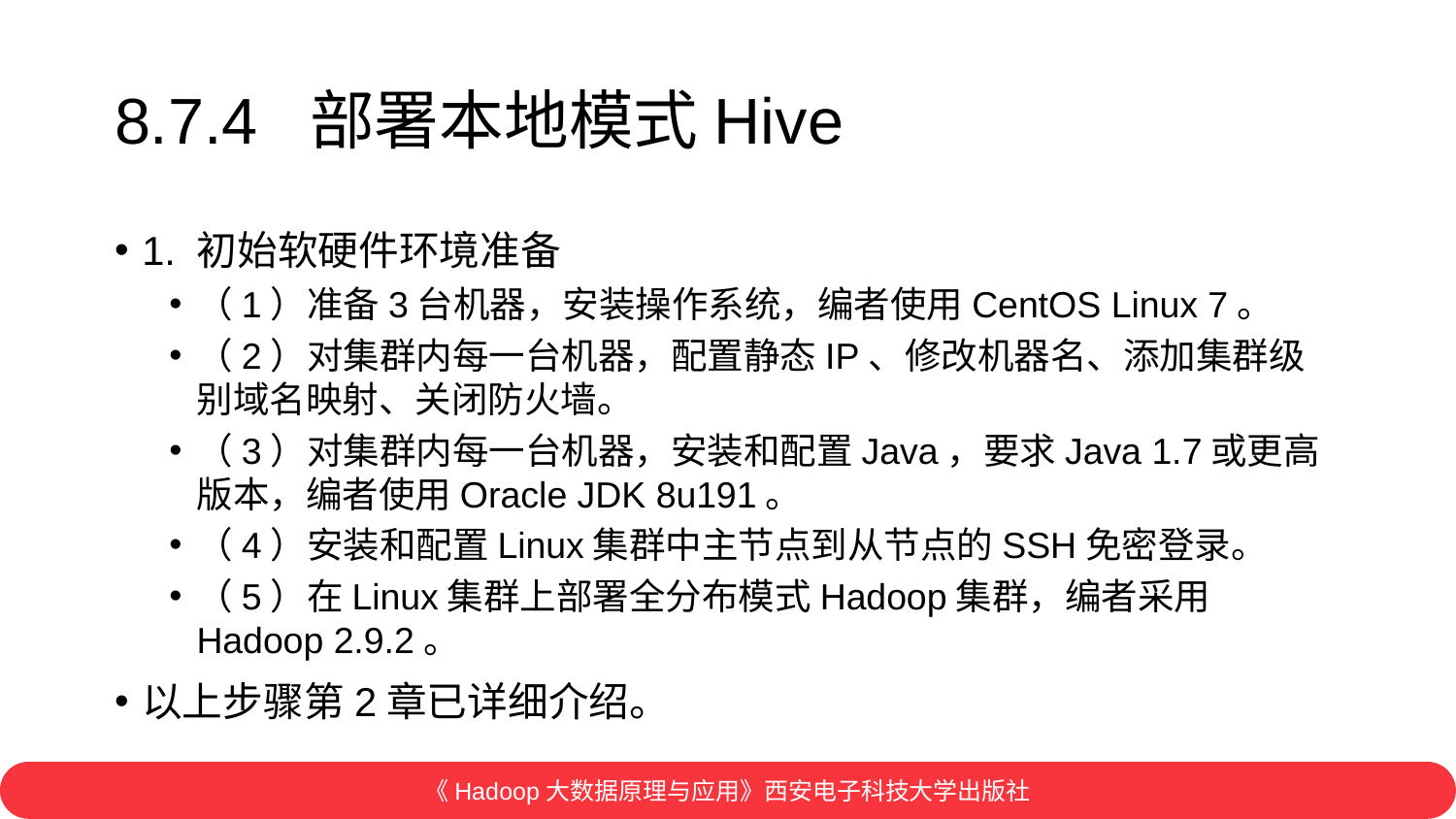

# 8.7.4  部署本地模式Hive
1. 初始软硬件环境准备
（1）准备3台机器，安装操作系统，编者使用CentOS Linux 7。
（2）对集群内每一台机器，配置静态IP、修改机器名、添加集群级别域名映射、关闭防火墙。
（3）对集群内每一台机器，安装和配置Java，要求Java 1.7或更高版本，编者使用Oracle JDK 8u191。
（4）安装和配置Linux集群中主节点到从节点的SSH免密登录。
（5）在Linux集群上部署全分布模式Hadoop集群，编者采用Hadoop 2.9.2。
以上步骤第2章已详细介绍。